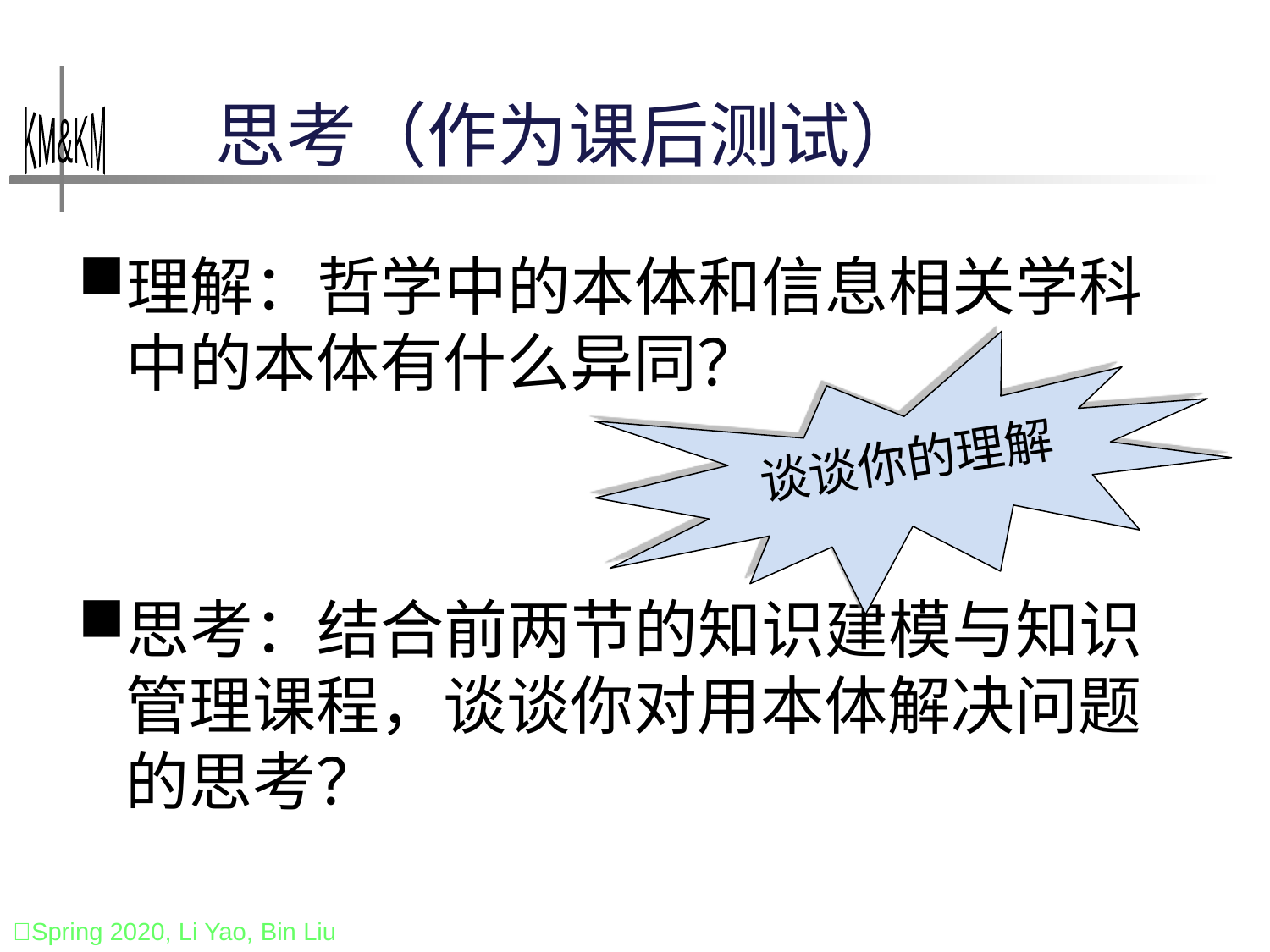

# 思考（作为课后测试）
理解：哲学中的本体和信息相关学科中的本体有什么异同？

思考：结合前两节的知识建模与知识管理课程，谈谈你对用本体解决问题的思考？
谈谈你的理解